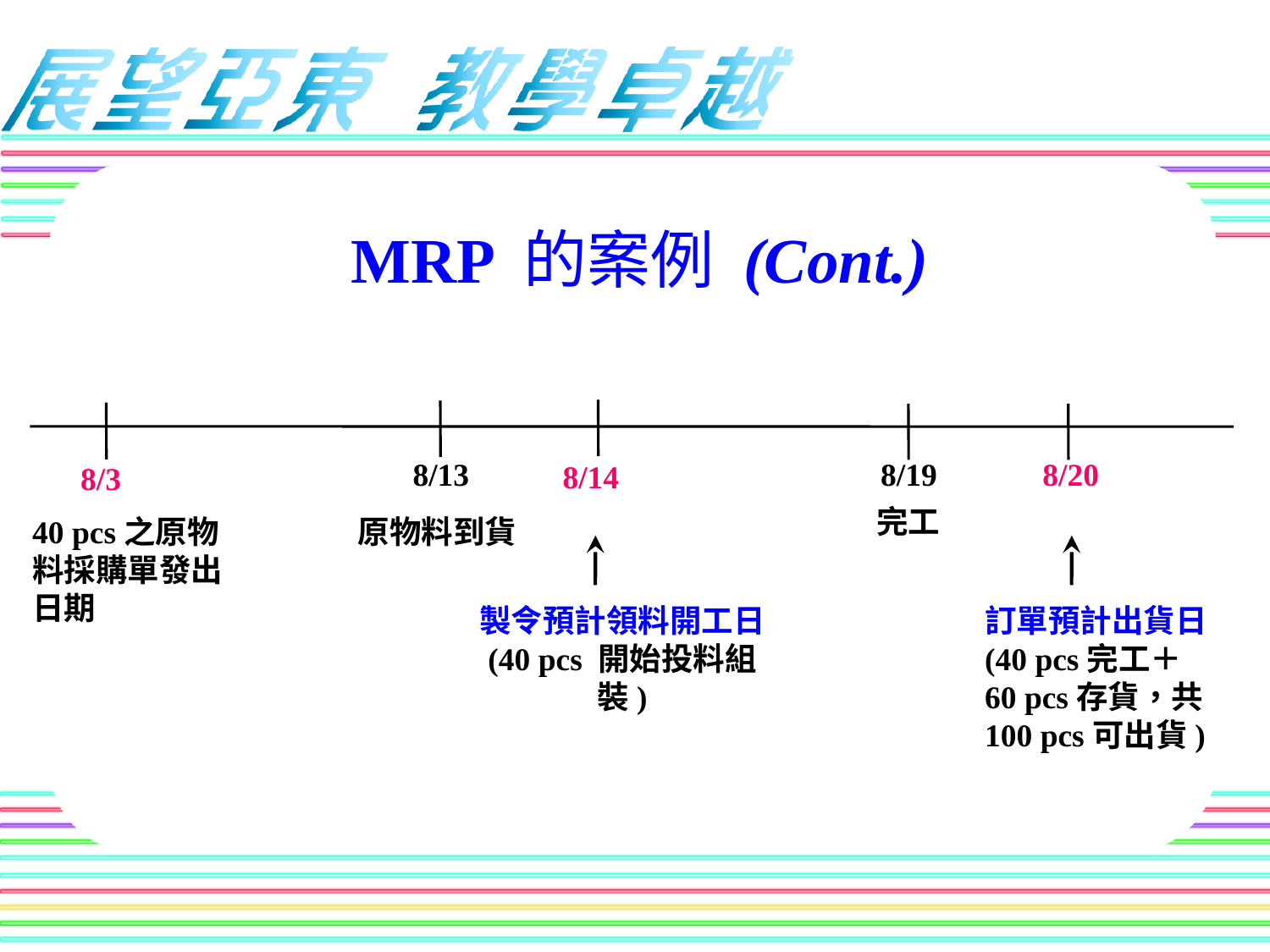

# MRP 的案例 (Cont.)

8/13
8/19
8/20
8/14
8/3
完工
40 pcs之原物料採購單發出日期

原物料到貨
製令預計領料開工日 (40 pcs 開始投料組裝)

訂單預計出貨日
(40 pcs完工＋60 pcs存貨，共100 pcs可出貨)